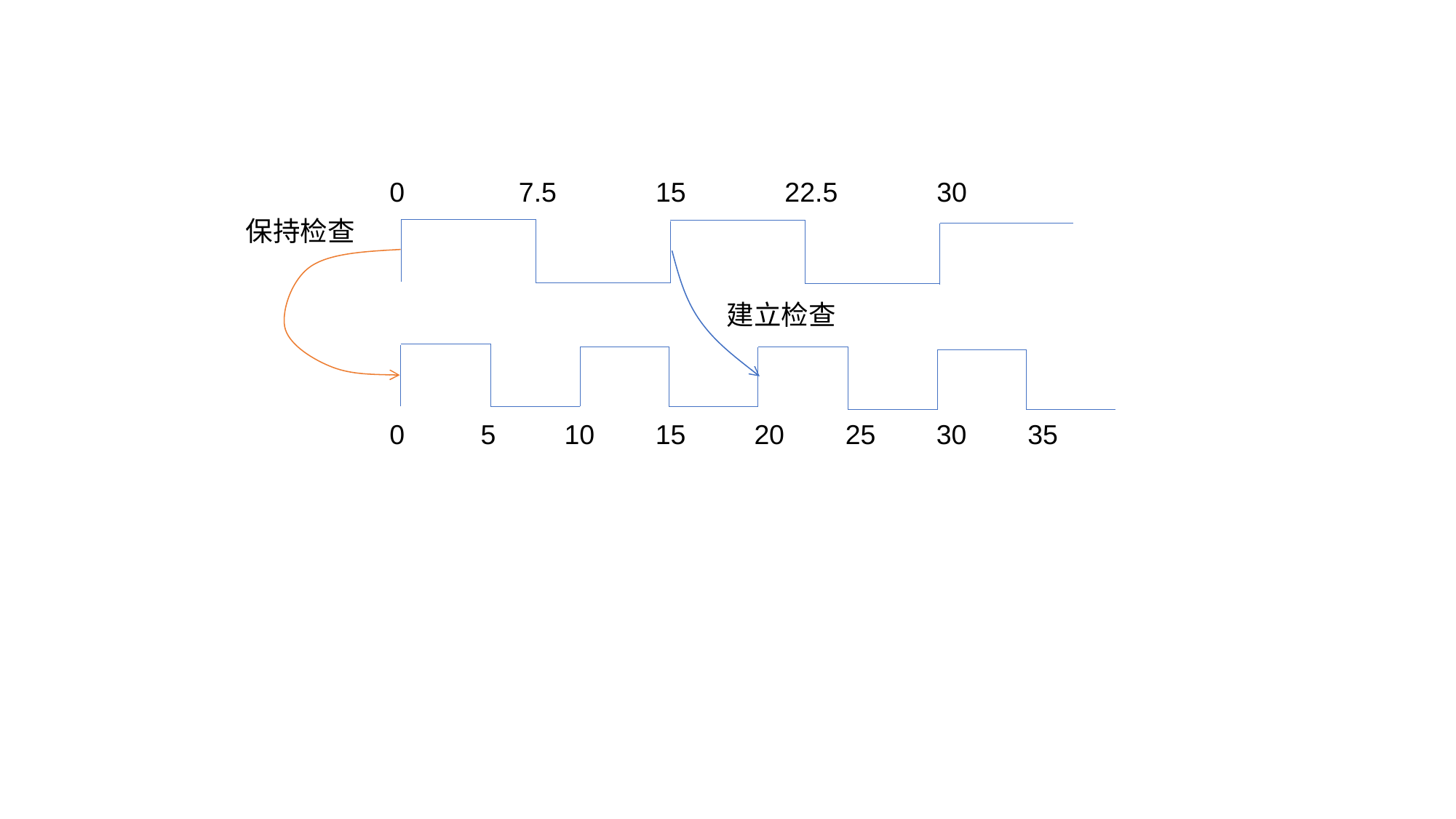

0               7.5             15             22.5             30
保持检查

建立检查
0          5         10        15         20        25        30        35